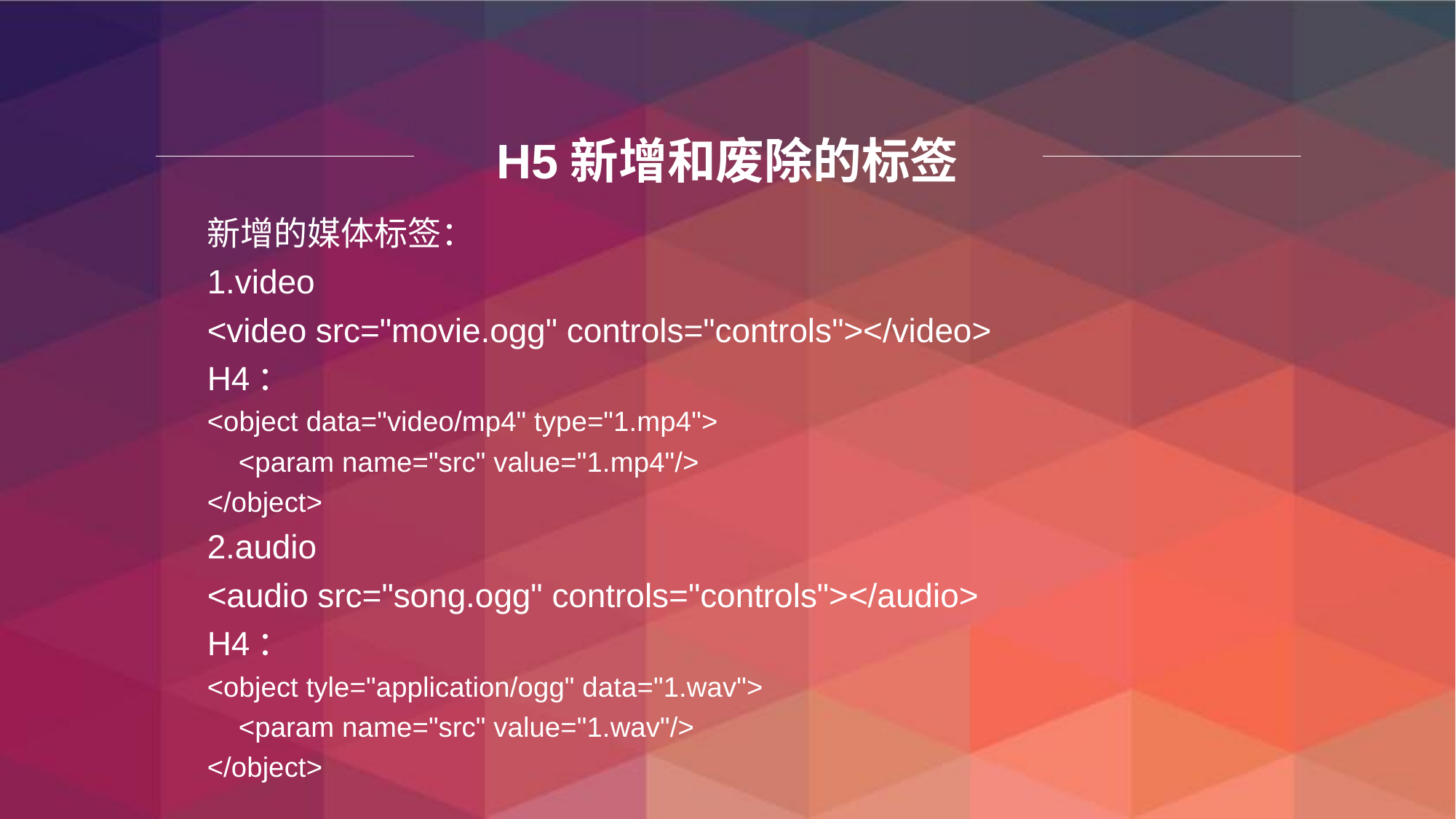

# H5新增和废除的标签
新增的媒体标签：
1.video
<video src="movie.ogg" controls="controls"></video>
H4：
<object data="video/mp4" type="1.mp4">
    <param name="src" value="1.mp4"/>
</object>
2.audio
<audio src="song.ogg" controls="controls"></audio>
H4：
<object tyle="application/ogg" data="1.wav">
    <param name="src" value="1.wav"/>
</object>